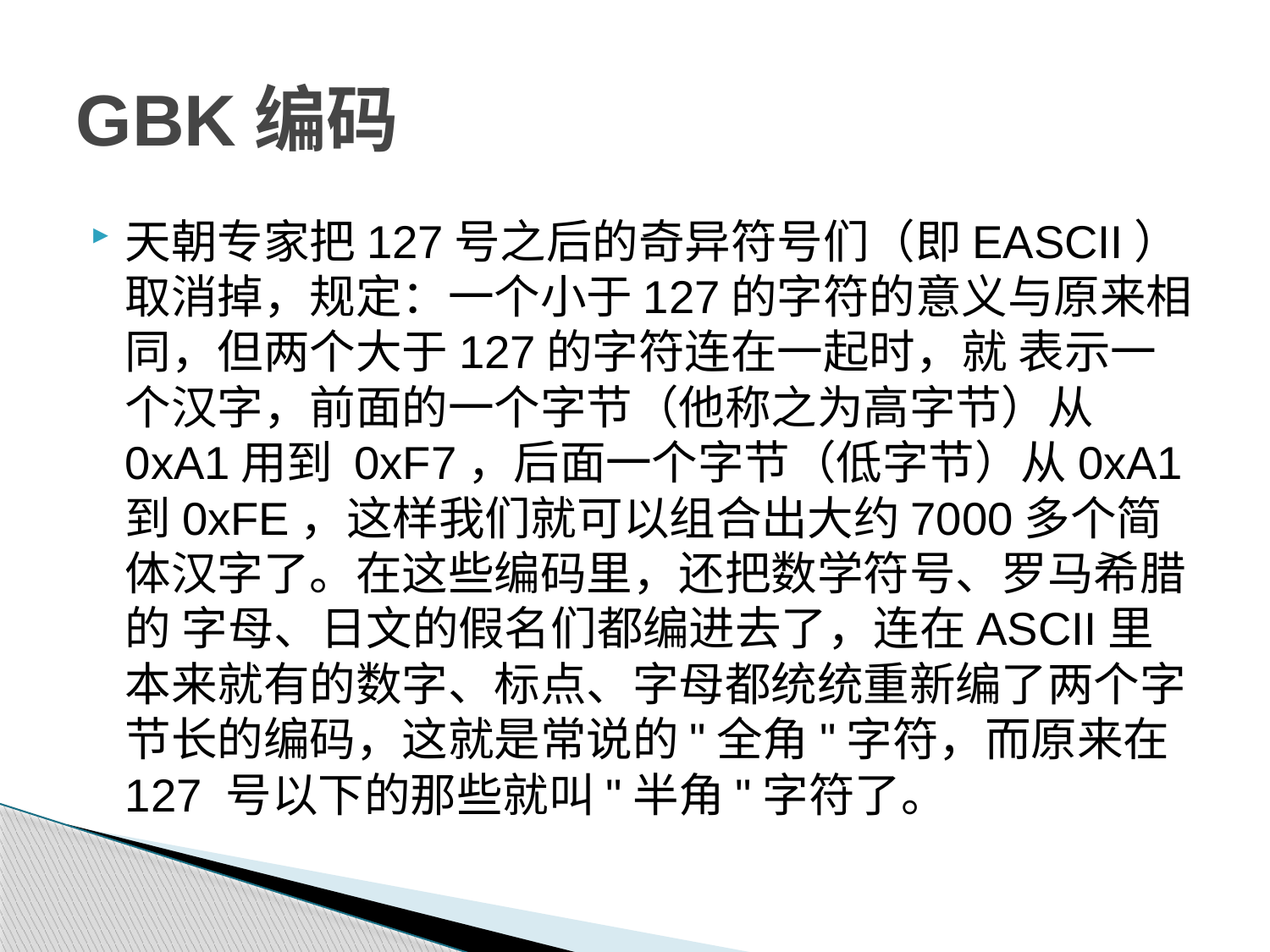

# GBK编码
天朝专家把127号之后的奇异符号们（即EASCII）取消掉，规定：一个小于127的字符的意义与原来相同，但两个大于127的字符连在一起时，就 表示一个汉字，前面的一个字节（他称之为高字节）从0xA1用到 0xF7，后面一个字节（低字节）从0xA1到0xFE，这样我们就可以组合出大约7000多个简体汉字了。在这些编码里，还把数学符号、罗马希腊的 字母、日文的假名们都编进去了，连在ASCII里本来就有的数字、标点、字母都统统重新编了两个字节长的编码，这就是常说的"全角"字符，而原来在127 号以下的那些就叫"半角"字符了。